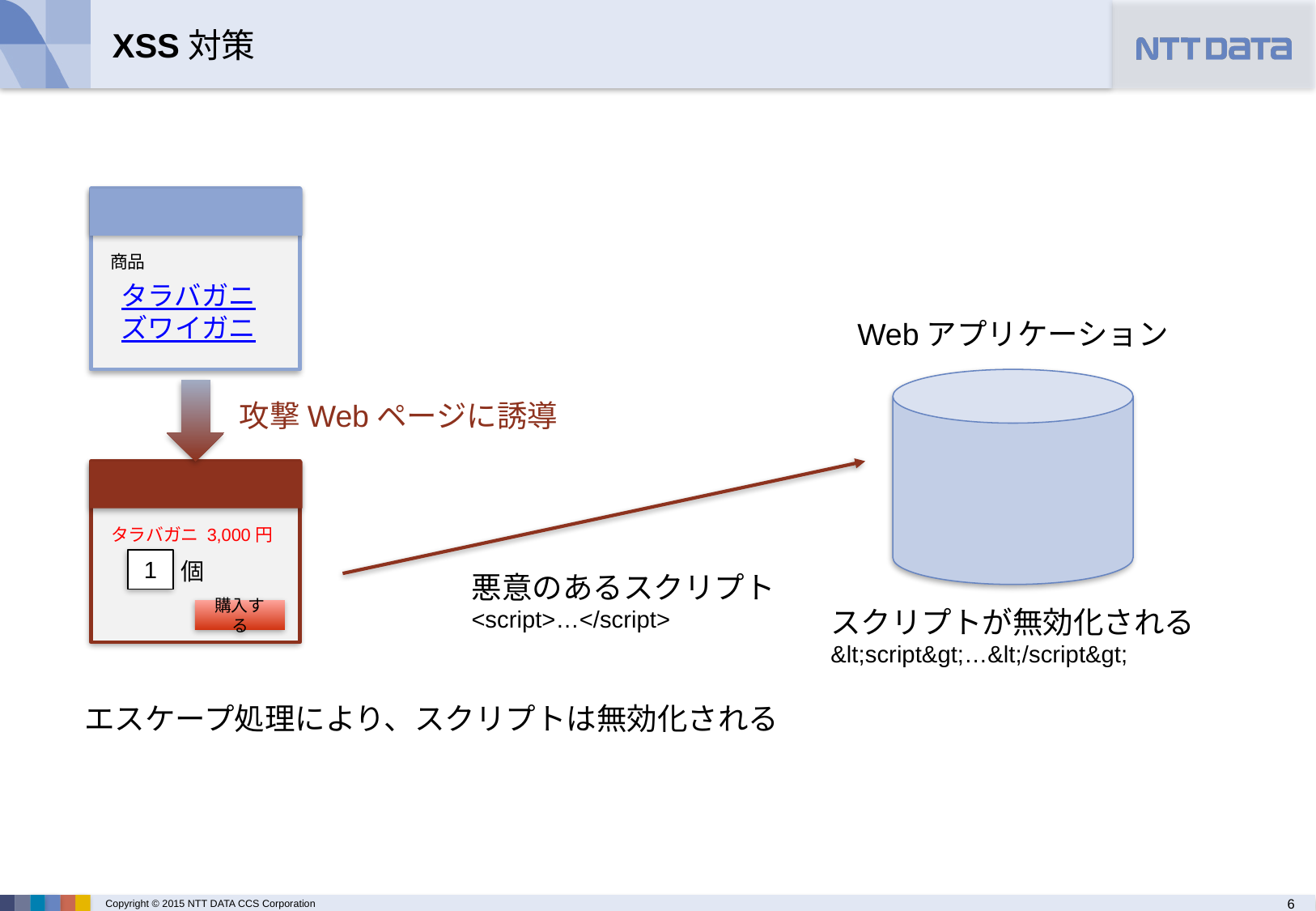

# XSS対策

商品
タラバガニ
ズワイガニ
Webアプリケーション

攻撃Webページに誘導

タラバガニ 3,000円
1
購入する
個
悪意のあるスクリプト
<script>…</script>
スクリプトが無効化される
&lt;script&gt;…&lt;/script&gt;
エスケープ処理により、スクリプトは無効化される